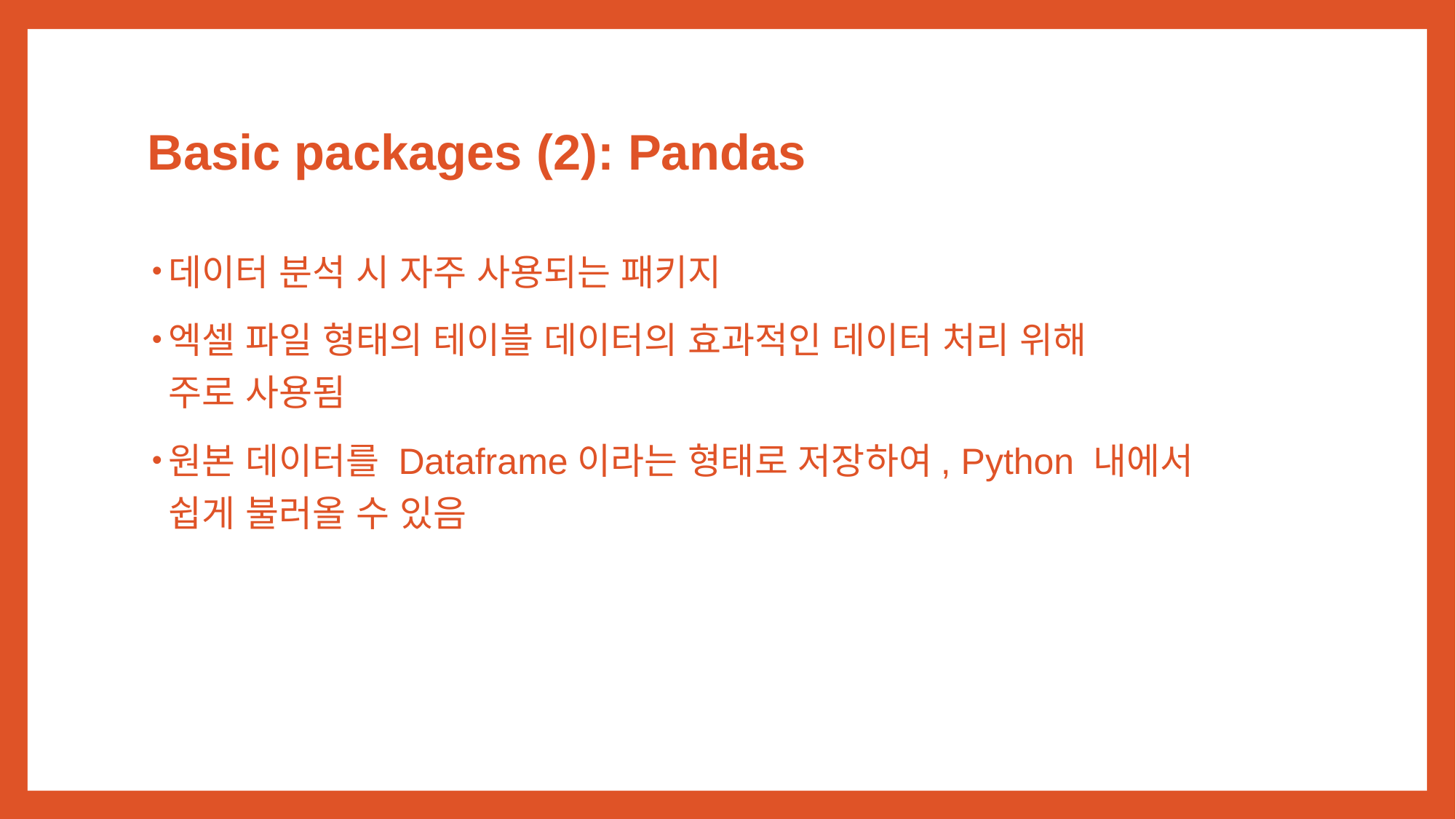

# Basic packages (2): Pandas
데이터 분석 시 자주 사용되는 패키지
엑셀 파일 형태의 테이블 데이터의 효과적인 데이터 처리 위해
주로 사용됨
원본 데이터를 Dataframe이라는 형태로 저장하여, Python 내에서
쉽게 불러올 수 있음